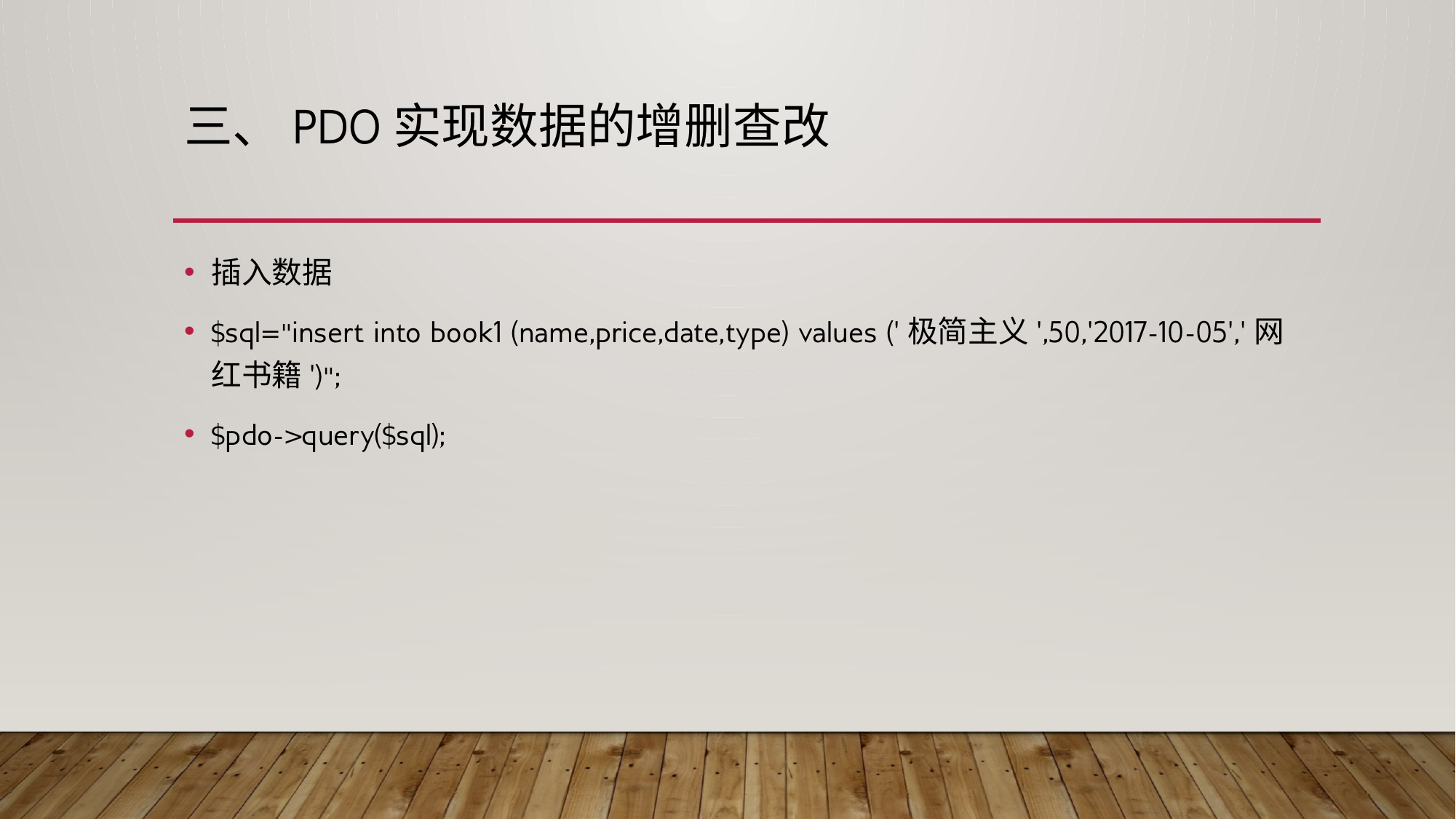

# 三、PDO实现数据的增删查改
插入数据
$sql="insert into book1 (name,price,date,type) values ('极简主义',50,'2017-10-05','网红书籍')";
$pdo->query($sql);